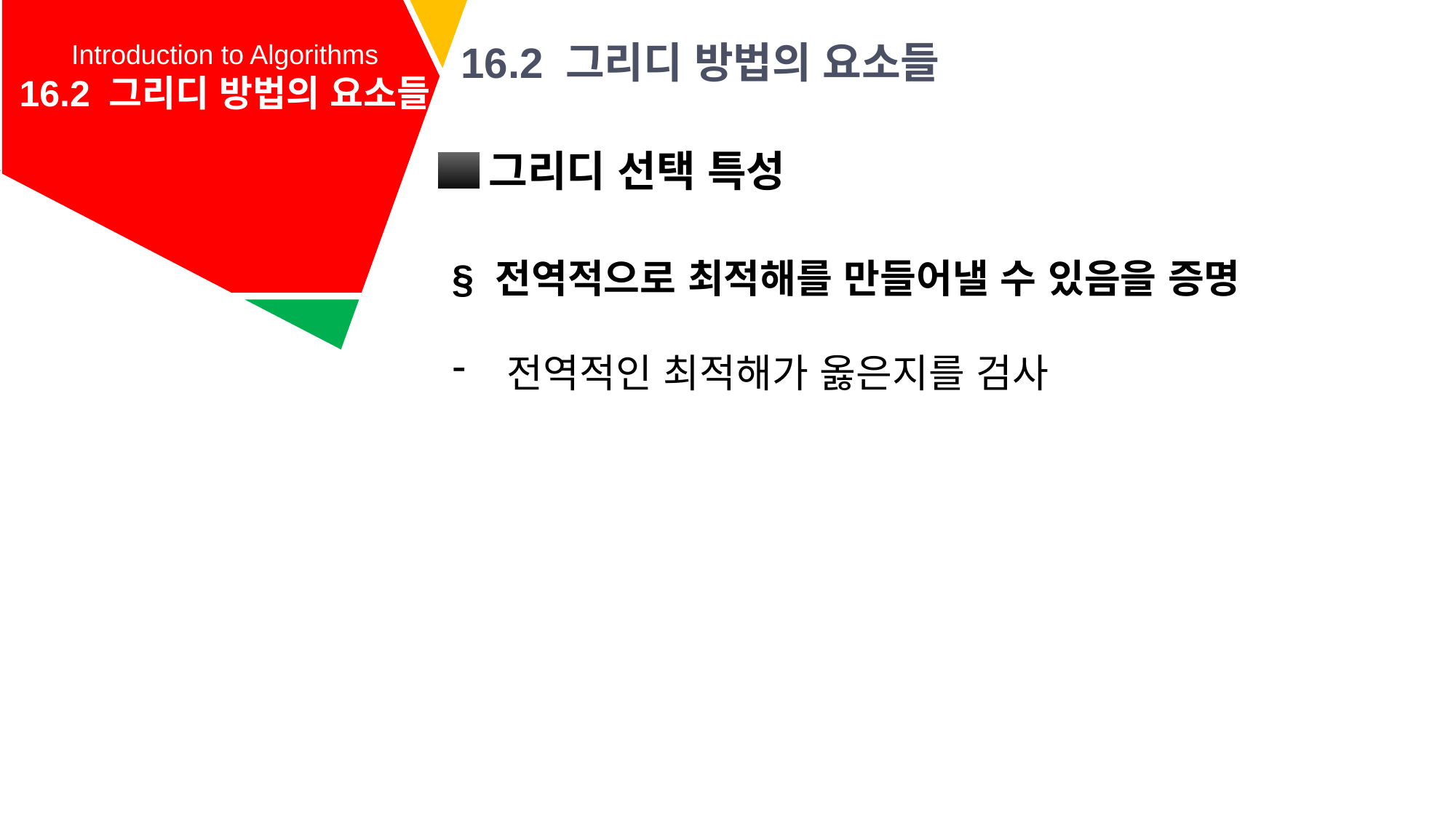

Introduction to Algorithms
16.2 그리디 방법의 요소들
16.2 그리디 방법의 요소들
Introduction to Algorithms
15. 동적 프로그래밍
그리디 선택 특성

§ 전역적으로 최적해를 만들어낼 수 있음을 증명

전역적인 최적해가 옳은지를 검사